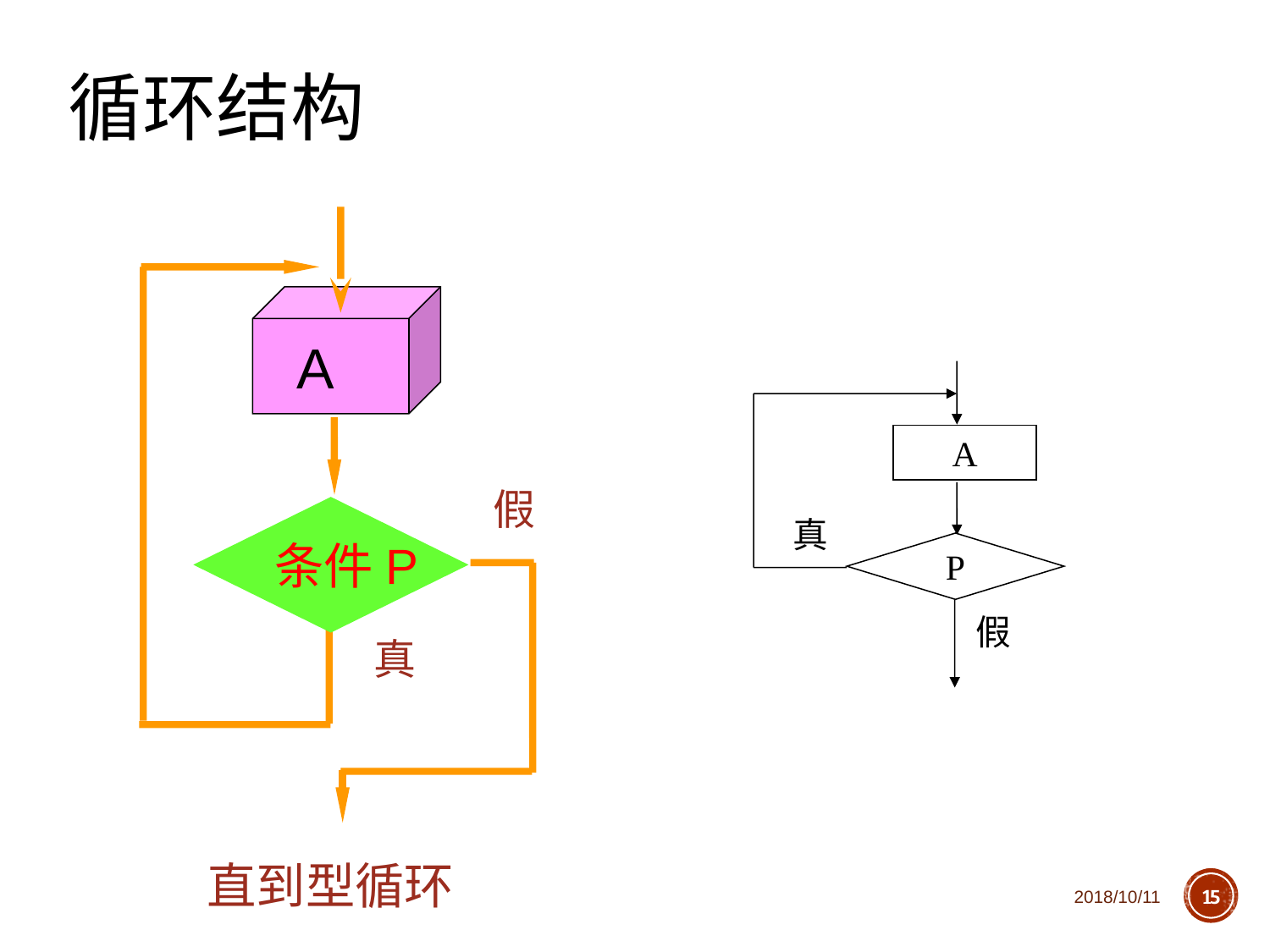

# 循环结构

  A

A

真
P

假

假
条件P

真

直到型循环
2018/10/11
15